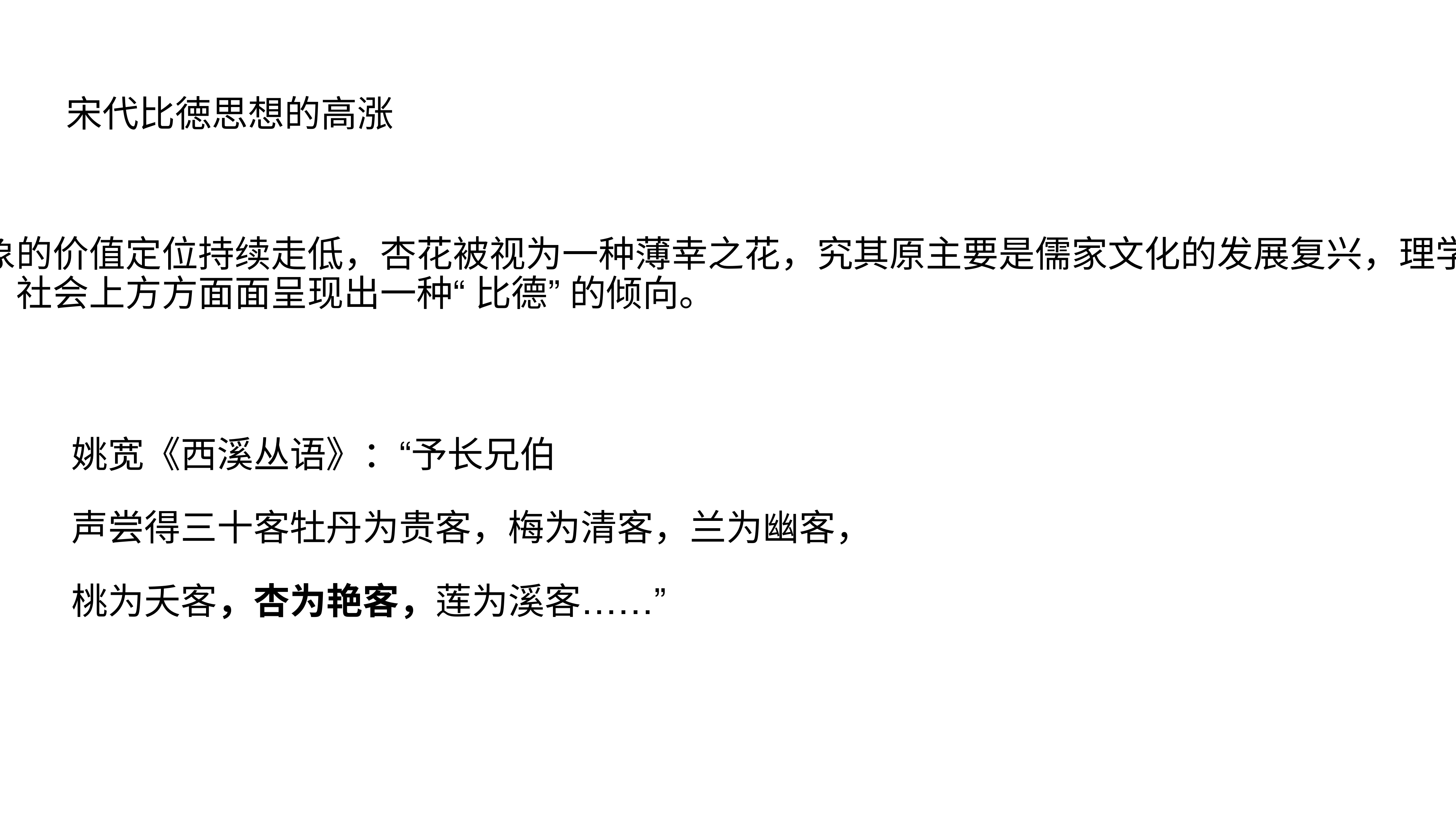

宋代比徳思想的高涨
到了宋代，杏花意象的价值定位持续走低，杏花被视为一种薄幸之花，究其原主要是儒家文化的发展复兴，理学得到了发展，文人的道德品格意识高涨，社会上方方面面呈现出一种“ 比德” 的倾向。
姚宽《西溪丛语》：“予长兄伯
声尝得三十客牡丹为贵客，梅为清客，兰为幽客，
桃为夭客，杏为艳客，莲为溪客……”